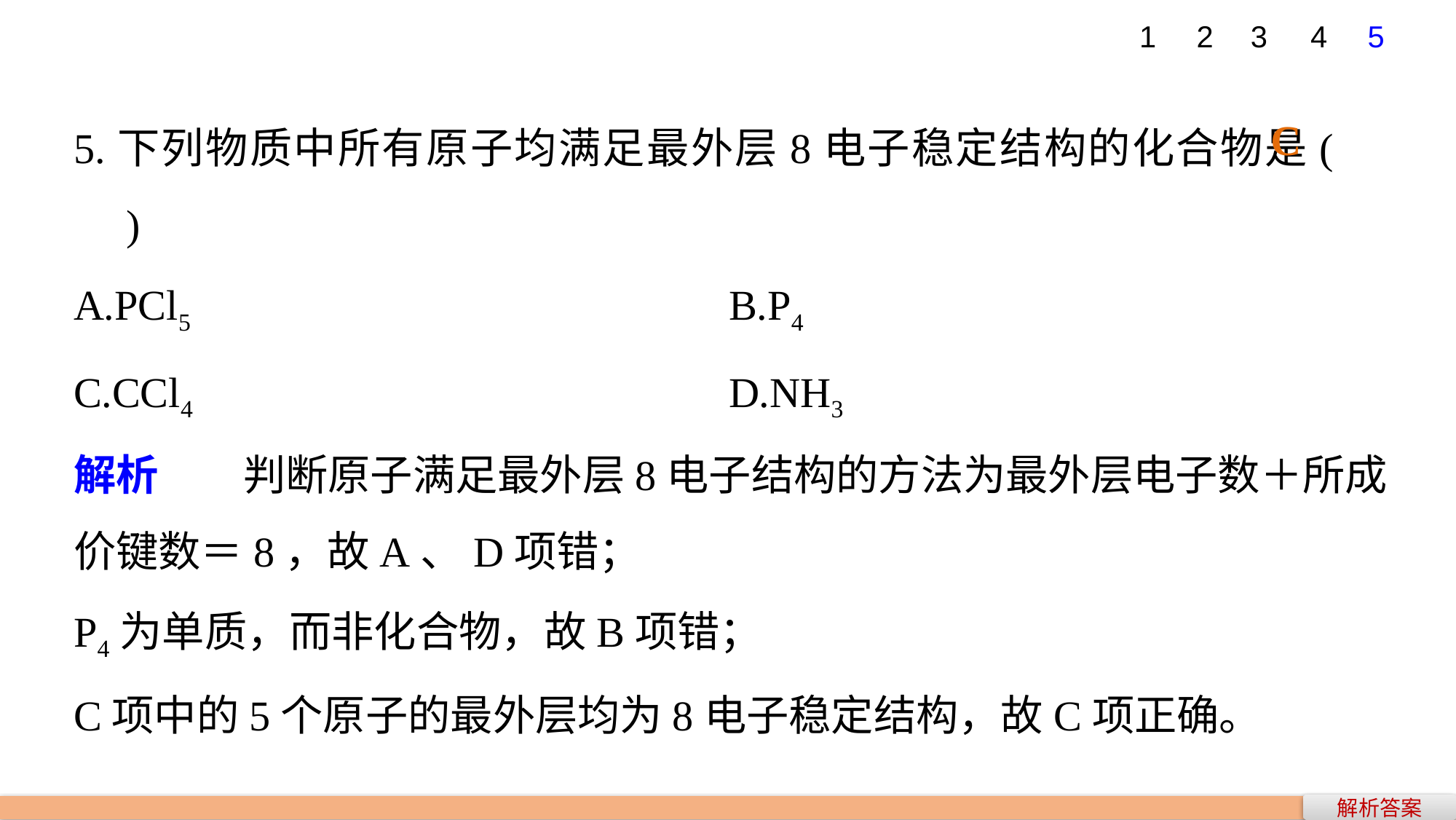

1
2
3
4
5
5.下列物质中所有原子均满足最外层8电子稳定结构的化合物是(　　)
A.PCl5  					B.P4
C.CCl4  					D.NH3
解析　　判断原子满足最外层8电子结构的方法为最外层电子数＋所成价键数＝8，故A、D项错；
P4为单质，而非化合物，故B项错；
C项中的5个原子的最外层均为8电子稳定结构，故C项正确。
C
解析答案